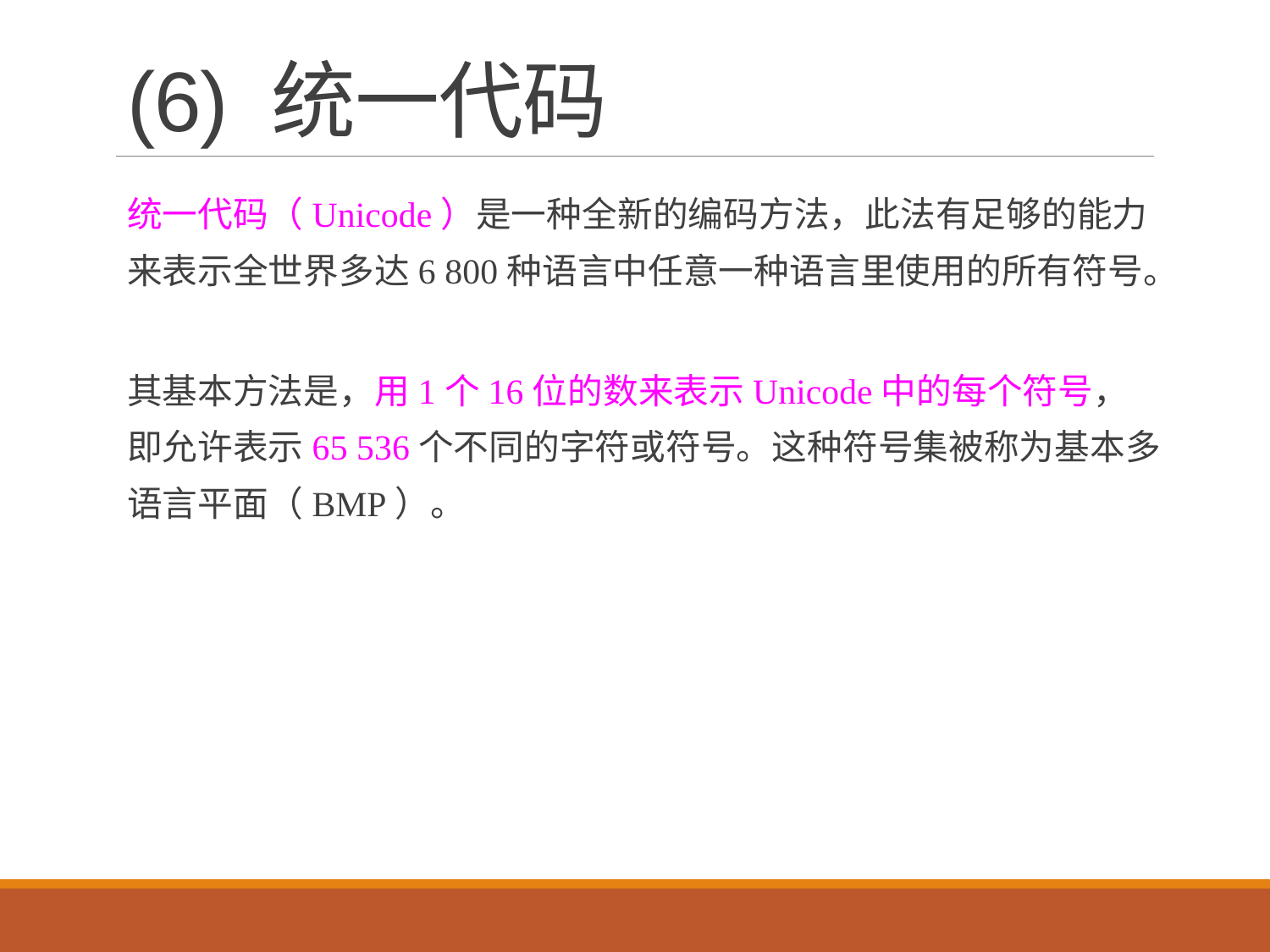

# (6) 统一代码
统一代码（Unicode）是一种全新的编码方法，此法有足够的能力来表示全世界多达6 800种语言中任意一种语言里使用的所有符号。
其基本方法是，用1个16位的数来表示Unicode中的每个符号，即允许表示65 536个不同的字符或符号。这种符号集被称为基本多语言平面（BMP）。